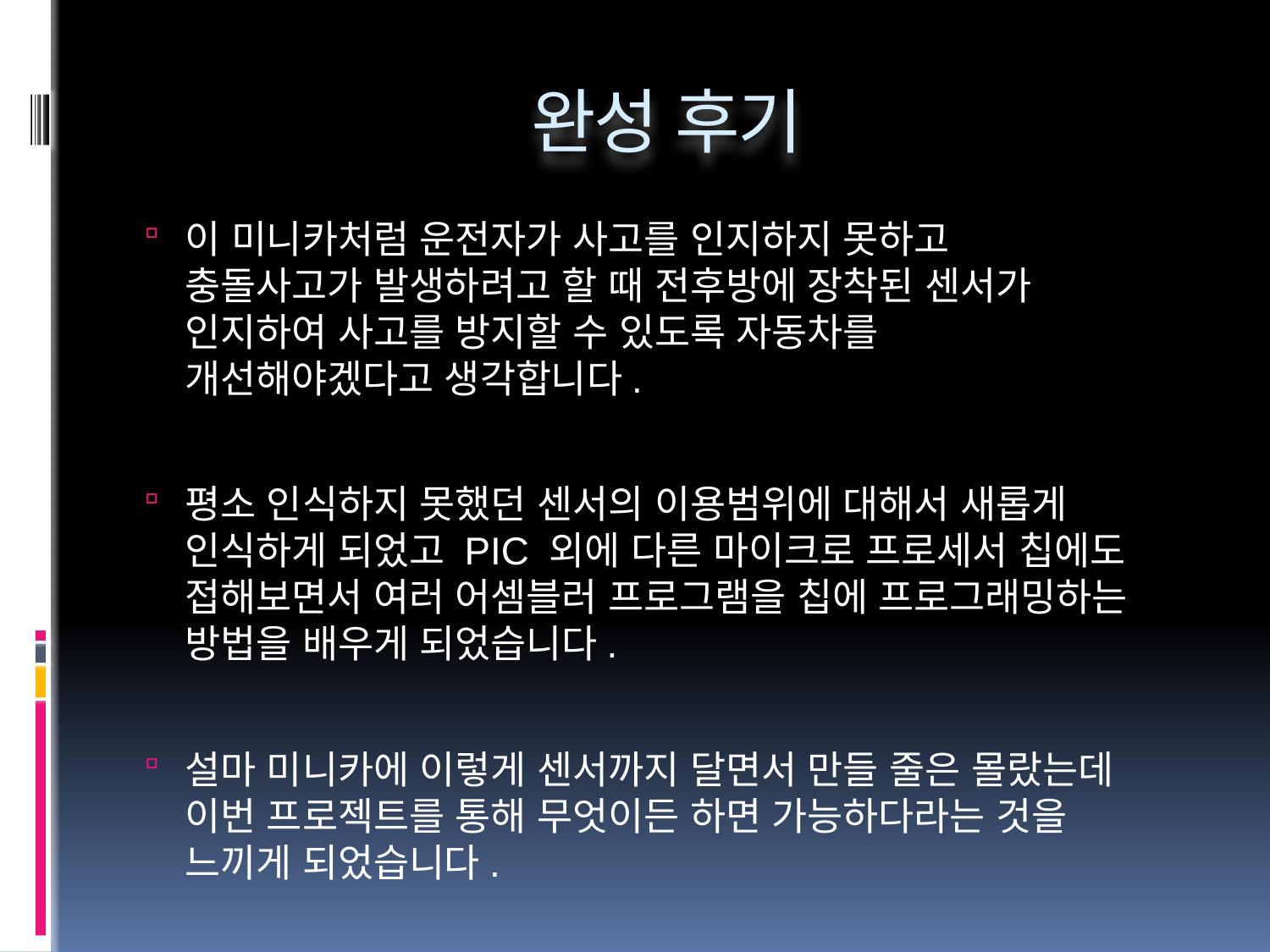

# 완성 후기
이 미니카처럼 운전자가 사고를 인지하지 못하고 충돌사고가 발생하려고 할 때 전후방에 장착된 센서가 인지하여 사고를 방지할 수 있도록 자동차를 개선해야겠다고 생각합니다.

평소 인식하지 못했던 센서의 이용범위에 대해서 새롭게 인식하게 되었고 PIC 외에 다른 마이크로 프로세서 칩에도 접해보면서 여러 어셈블러 프로그램을 칩에 프로그래밍하는 방법을 배우게 되었습니다.

설마 미니카에 이렇게 센서까지 달면서 만들 줄은 몰랐는데 이번 프로젝트를 통해 무엇이든 하면 가능하다라는 것을 느끼게 되었습니다.